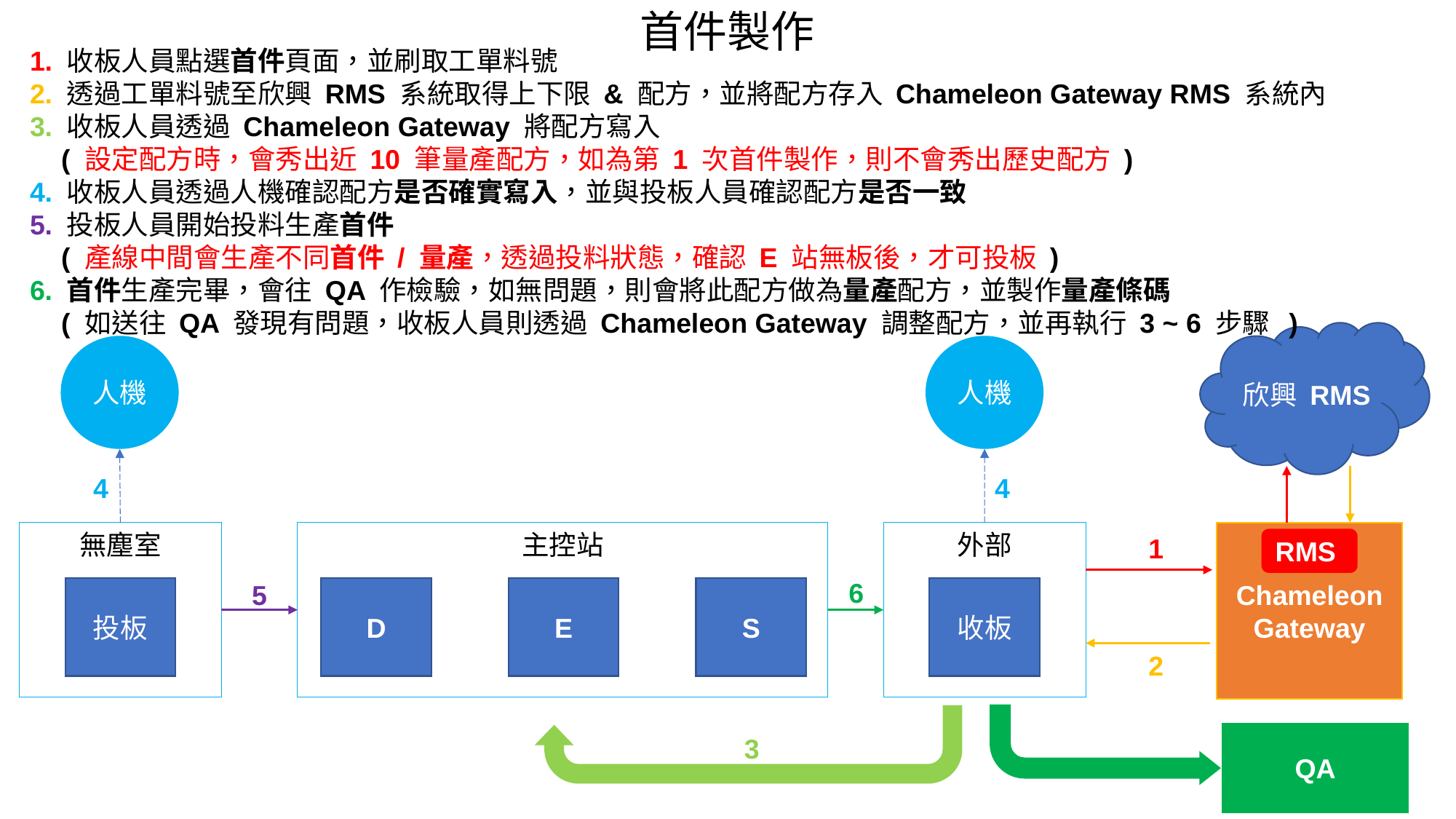

首件製作
1. 收板人員點選首件頁面，並刷取工單料號
2. 透過工單料號至欣興 RMS 系統取得上下限 & 配方，並將配方存入 Chameleon Gateway RMS 系統內
3. 收板人員透過 Chameleon Gateway 將配方寫入
    ( 設定配方時，會秀出近 10 筆量產配方，如為第 1 次首件製作，則不會秀出歷史配方 )
4. 收板人員透過人機確認配方是否確實寫入，並與投板人員確認配方是否一致
5. 投板人員開始投料生產首件
    ( 產線中間會生產不同首件 / 量產，透過投料狀態，確認 E 站無板後，才可投板 )
6. 首件生產完畢，會往 QA 作檢驗，如無問題，則會將此配方做為量產配方，並製作量產條碼
    ( 如送往 QA 發現有問題，收板人員則透過 Chameleon Gateway 調整配方，並再執行 3 ~ 6 步驟  )
欣興 RMS
人機
人機
4
4
Chameleon
Gateway
無塵室

主控站

外部

1
RMS
6
5
投板
E
S
收板
D
2

QA
3